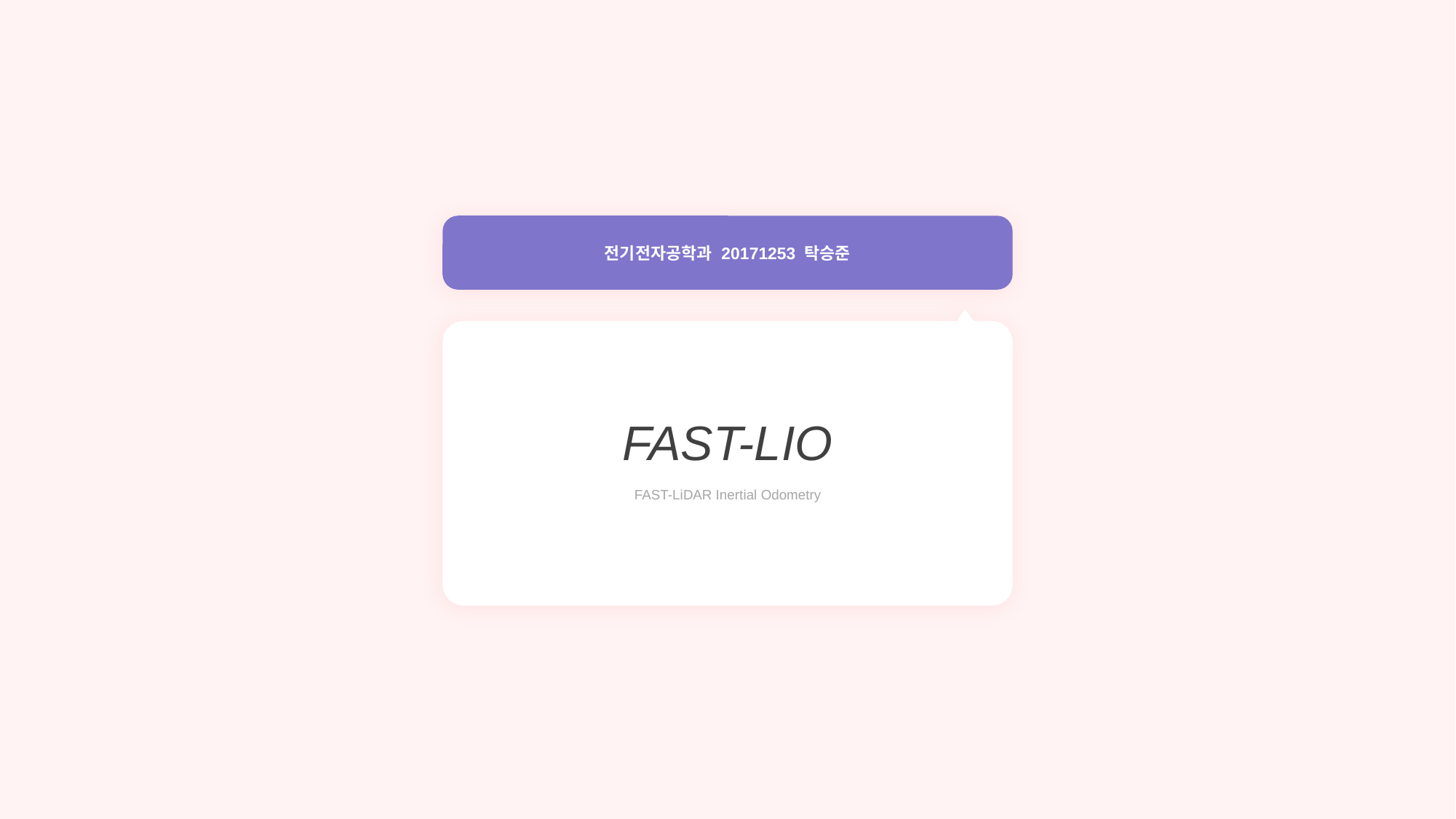

전기전자공학과 20171253 탁승준
FAST-LIO
FAST-LiDAR Inertial Odometry